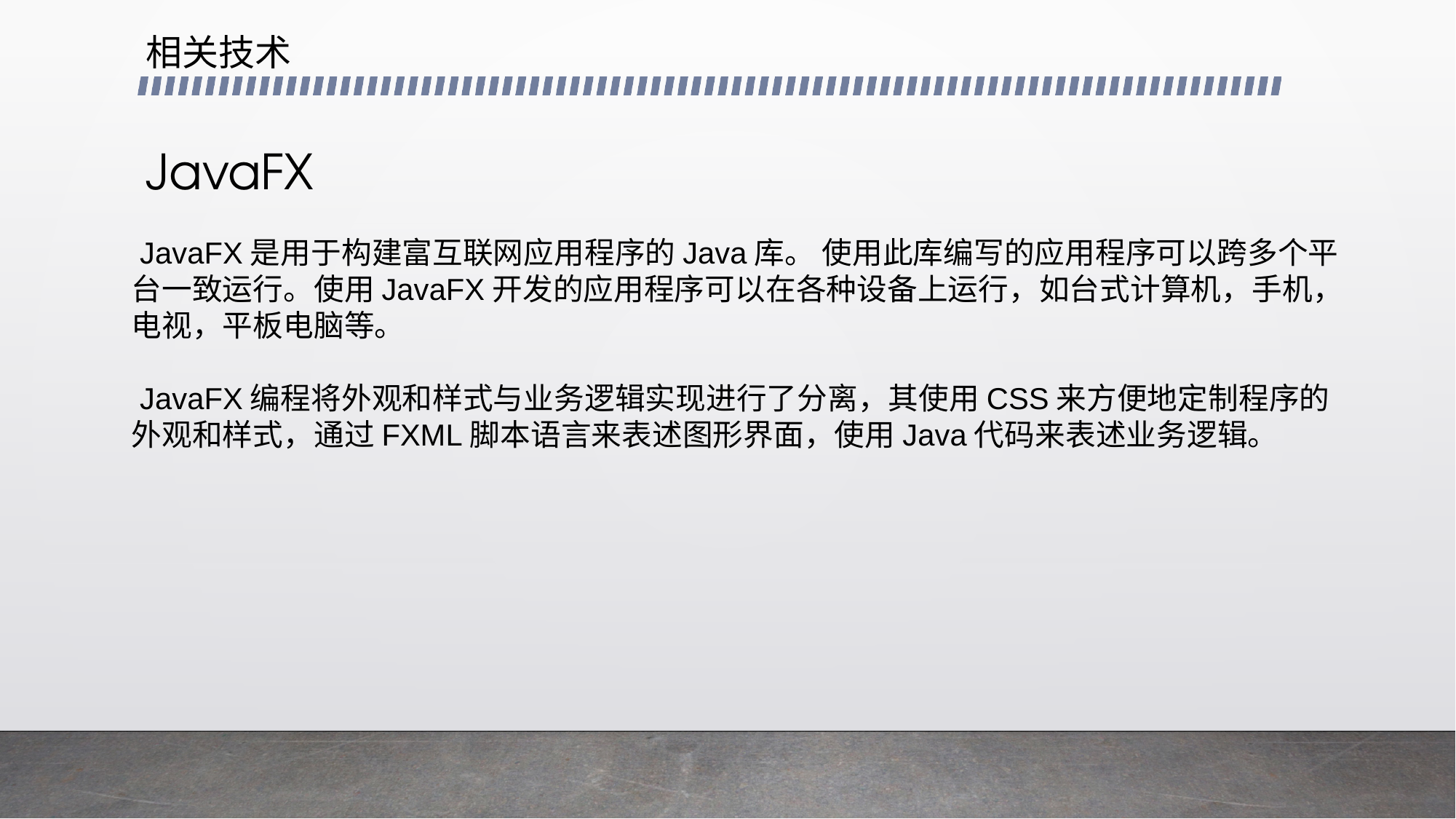

相关技术
# JavaFX
 JavaFX是用于构建富互联网应用程序的Java库。 使用此库编写的应用程序可以跨多个平台一致运行。使用JavaFX开发的应用程序可以在各种设备上运行，如台式计算机，手机，电视，平板电脑等。
 JavaFX编程将外观和样式与业务逻辑实现进行了分离，其使用CSS来方便地定制程序的外观和样式，通过FXML脚本语言来表述图形界面，使用Java代码来表述业务逻辑。